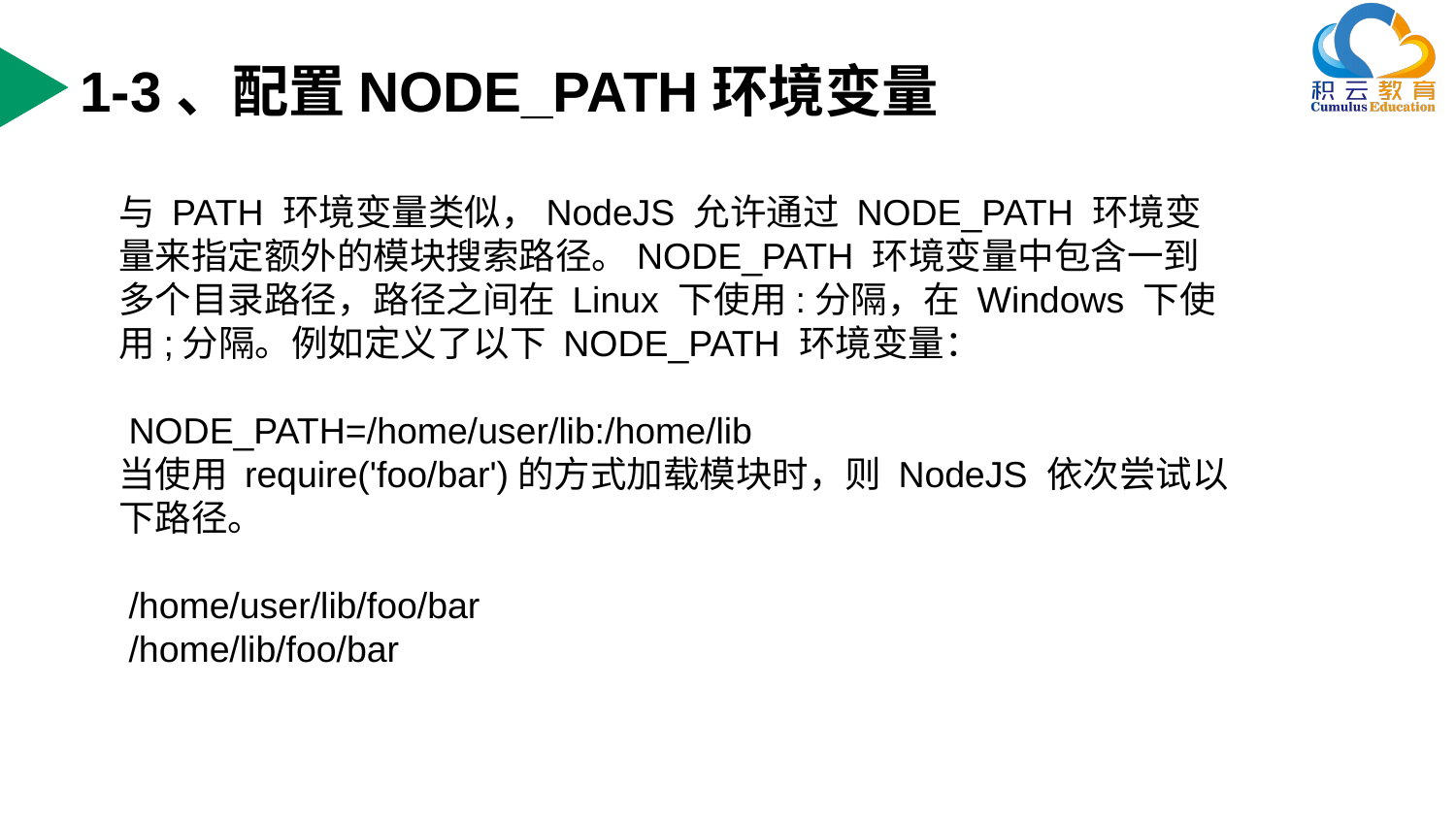

1-3、配置NODE_PATH环境变量
与 PATH 环境变量类似，NodeJS 允许通过 NODE_PATH 环境变量来指定额外的模块搜索路径。NODE_PATH 环境变量中包含一到多个目录路径，路径之间在 Linux 下使用:分隔，在 Windows 下使用;分隔。例如定义了以下 NODE_PATH 环境变量：

 NODE_PATH=/home/user/lib:/home/lib
当使用 require('foo/bar')的方式加载模块时，则 NodeJS 依次尝试以下路径。

 /home/user/lib/foo/bar
 /home/lib/foo/bar